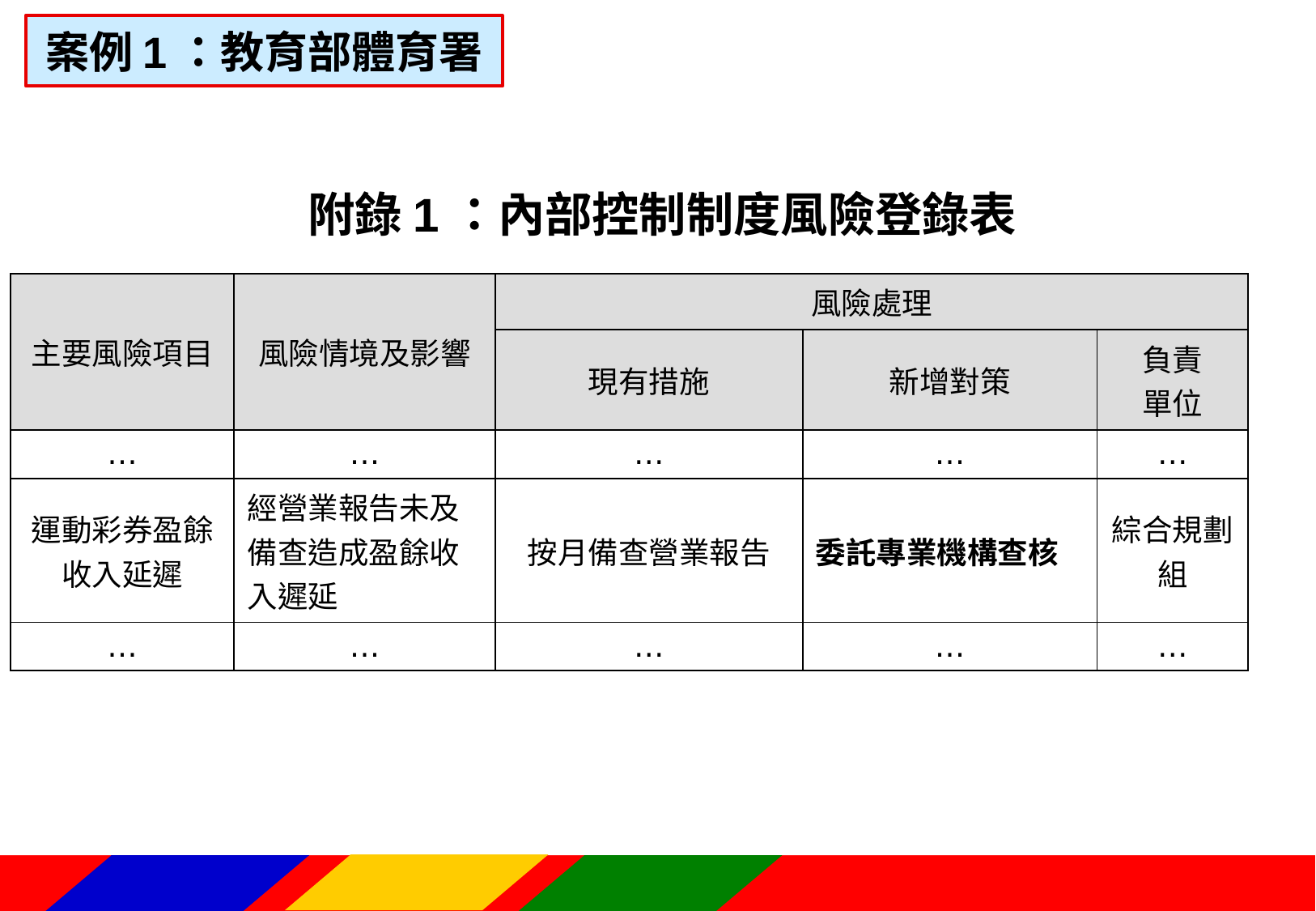

案例1：教育部體育署
附錄1：內部控制制度風險登錄表
| 主要風險項目 | 風險情境及影響 | 風險處理 |  |  |
| --- | --- | --- | --- | --- |
|  |  | 現有措施 | 新增對策 | 負責 單位 |
| … | … | … | … | … |
| 運動彩券盈餘收入延遲 | 經營業報告未及備查造成盈餘收入遲延 | 按月備查營業報告 | 委託專業機構查核 | 綜合規劃組 |
| … | … | … | … | … |

92